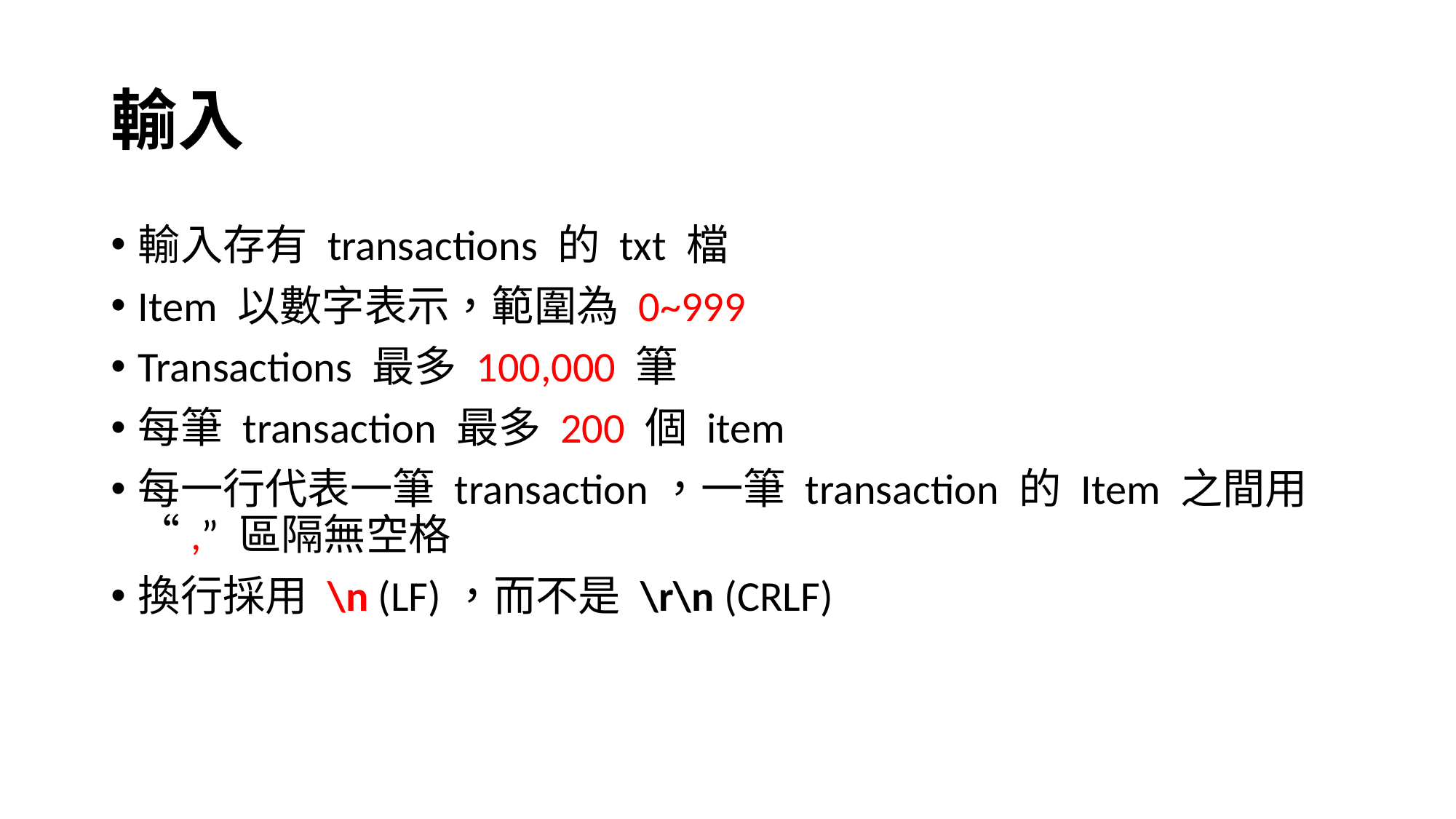

# 輸入
輸入存有 transactions 的 txt 檔
Item 以數字表示，範圍為 0~999
Transactions 最多 100,000 筆
每筆 transaction 最多 200 個 item
每一行代表一筆 transaction，一筆 transaction 的 Item 之間用 “,” 區隔無空格
換行採用 \n (LF)，而不是 \r\n (CRLF)